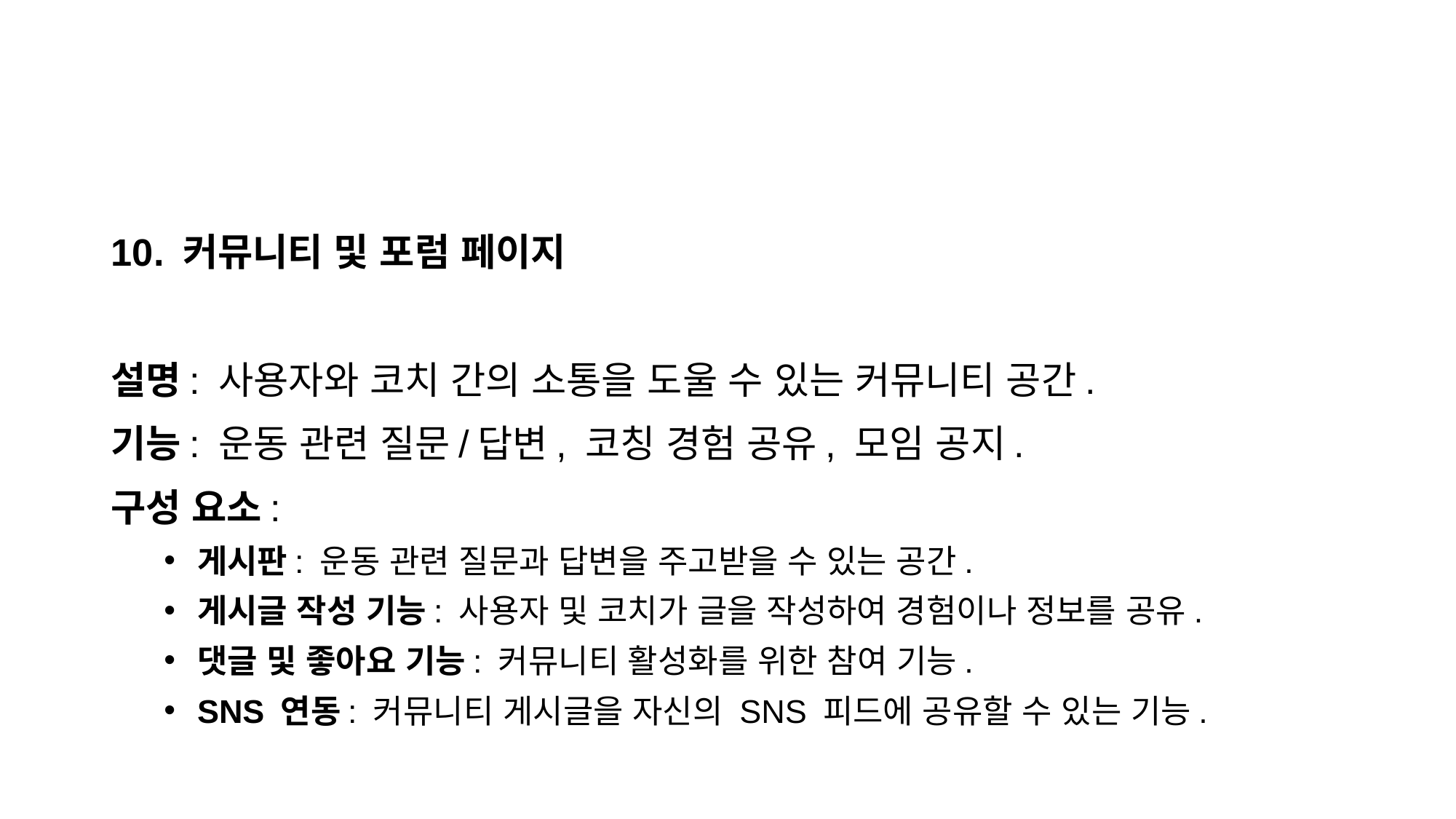

10. 커뮤니티 및 포럼 페이지

설명: 사용자와 코치 간의 소통을 도울 수 있는 커뮤니티 공간.
기능: 운동 관련 질문/답변, 코칭 경험 공유, 모임 공지.
구성 요소:
게시판: 운동 관련 질문과 답변을 주고받을 수 있는 공간.
게시글 작성 기능: 사용자 및 코치가 글을 작성하여 경험이나 정보를 공유.
댓글 및 좋아요 기능: 커뮤니티 활성화를 위한 참여 기능.
SNS 연동: 커뮤니티 게시글을 자신의 SNS 피드에 공유할 수 있는 기능.